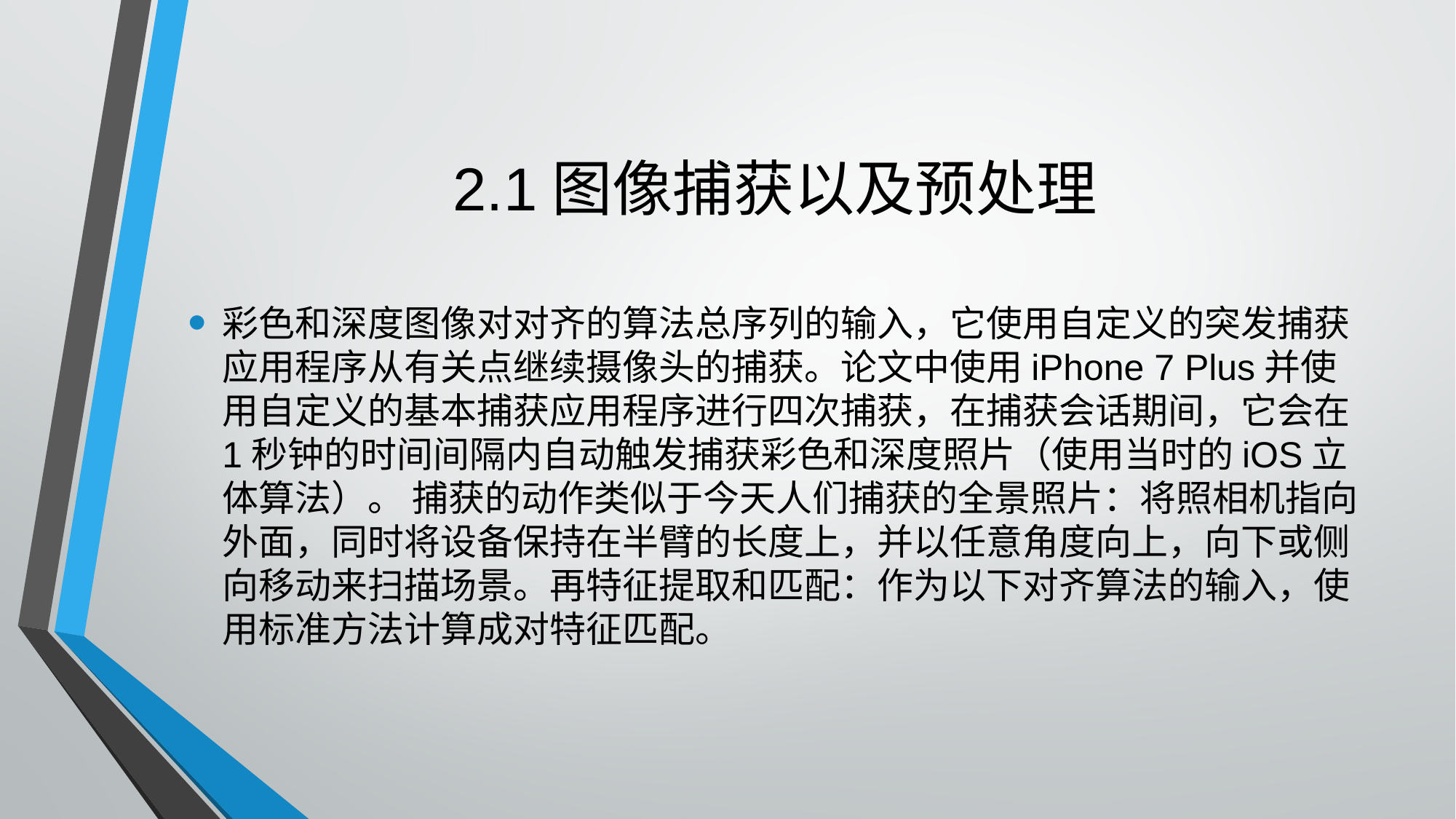

# 2.1图像捕获以及预处理
彩色和深度图像对对齐的算法总序列的输入，它使用自定义的突发捕获应用程序从有关点继续摄像头的捕获。论文中使用iPhone 7 Plus并使用自定义的基本捕获应用程序进行四次捕获，在捕获会话期间，它会在1秒钟的时间间隔内自动触发捕获彩色和深度照片（使用当时的iOS立体算法）。 捕获的动作类似于今天人们捕获的全景照片：将照相机指向外面，同时将设备保持在半臂的长度上，并以任意角度向上，向下或侧向移动来扫描场景。再特征提取和匹配：作为以下对齐算法的输入，使用标准方法计算成对特征匹配。